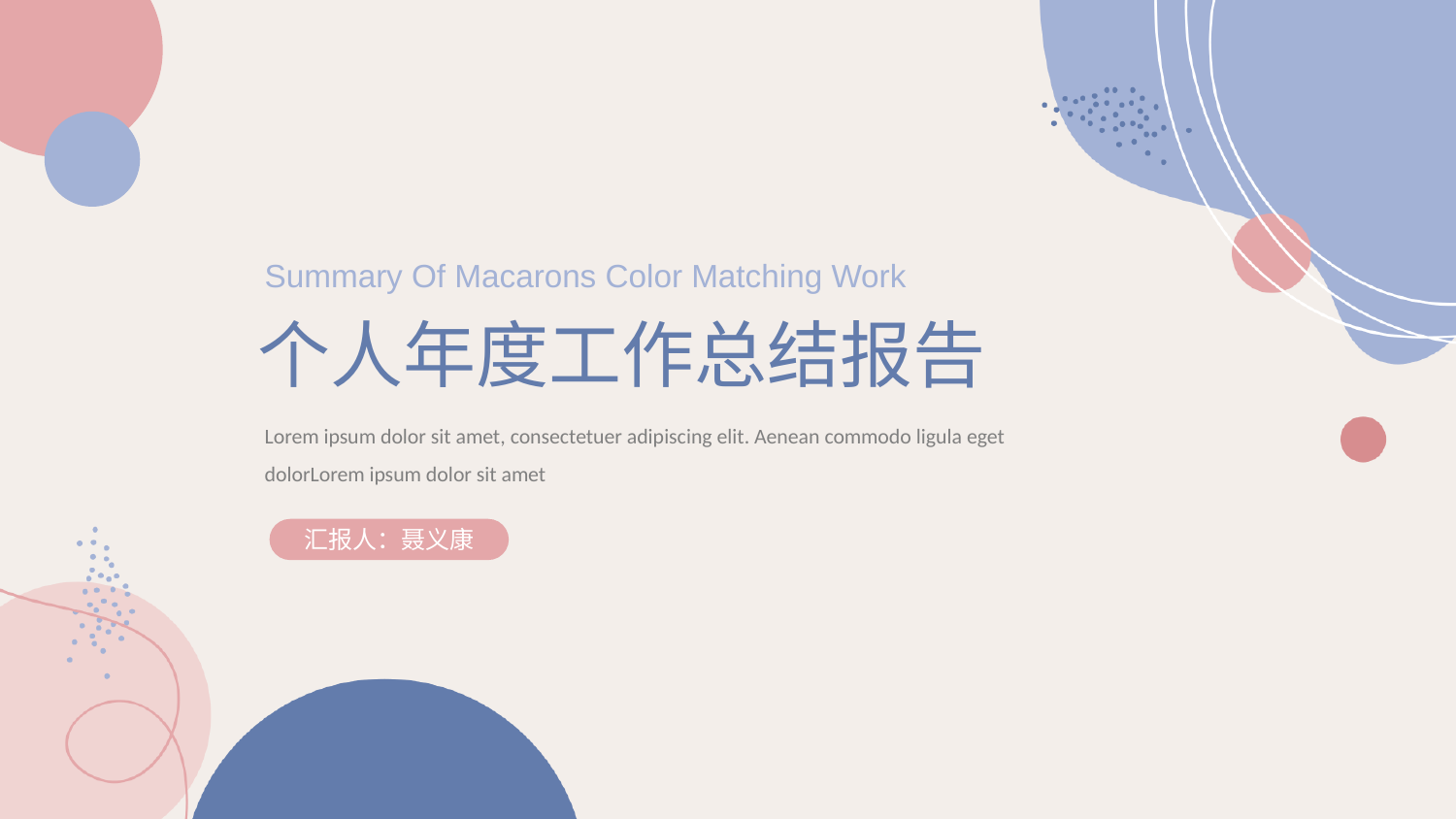

Summary Of Macarons Color Matching Work
个人年度工作总结报告
Lorem ipsum dolor sit amet, consectetuer adipiscing elit. Aenean commodo ligula eget dolorLorem ipsum dolor sit amet
汇报人：聂义康